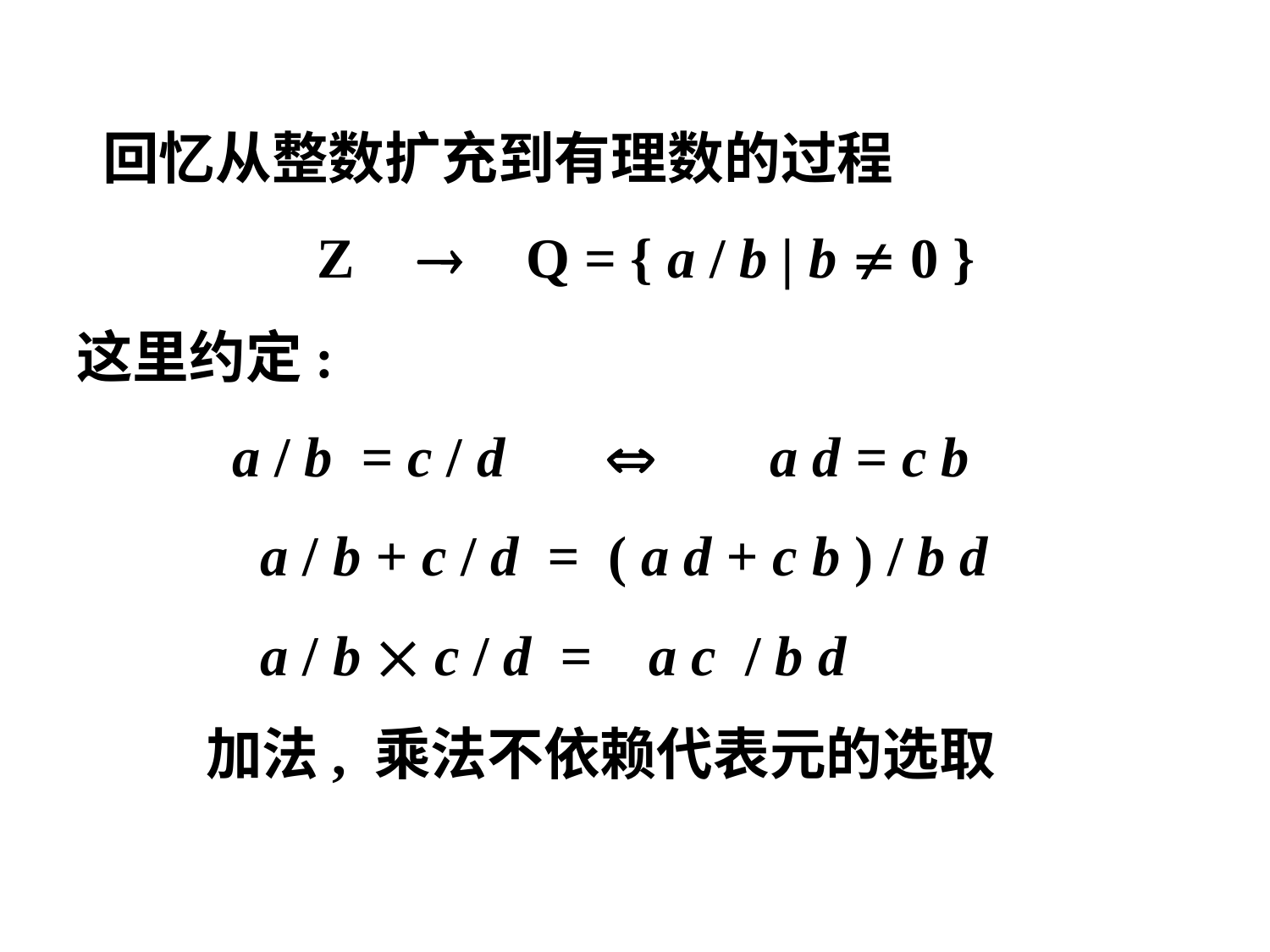

回忆从整数扩充到有理数的过程
                 Z    →    Q = { a / b | b ≠ 0 }
这里约定:
           a / b  = c / d       ⇔        a d = c b
             a / b + c / d  =  ( a d + c b ) / b d
             a / b × c / d  =    a c  / b d
         加法, 乘法不依赖代表元的选取